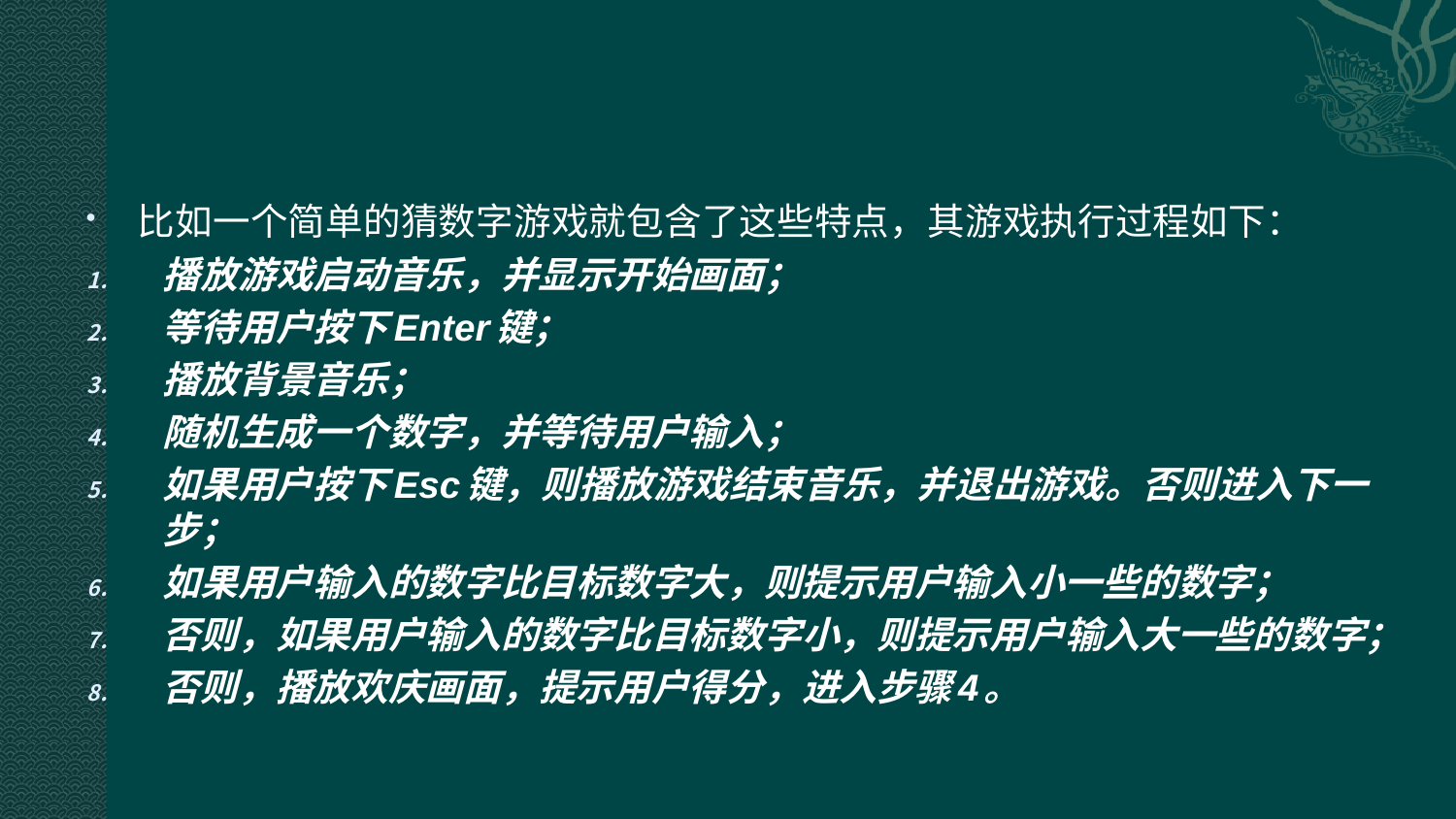

#
比如一个简单的猜数字游戏就包含了这些特点，其游戏执行过程如下：
播放游戏启动音乐，并显示开始画面；
等待用户按下Enter键；
播放背景音乐；
随机生成一个数字，并等待用户输入；
如果用户按下Esc键，则播放游戏结束音乐，并退出游戏。否则进入下一步；
如果用户输入的数字比目标数字大，则提示用户输入小一些的数字；
否则，如果用户输入的数字比目标数字小，则提示用户输入大一些的数字；
否则，播放欢庆画面，提示用户得分，进入步骤4。